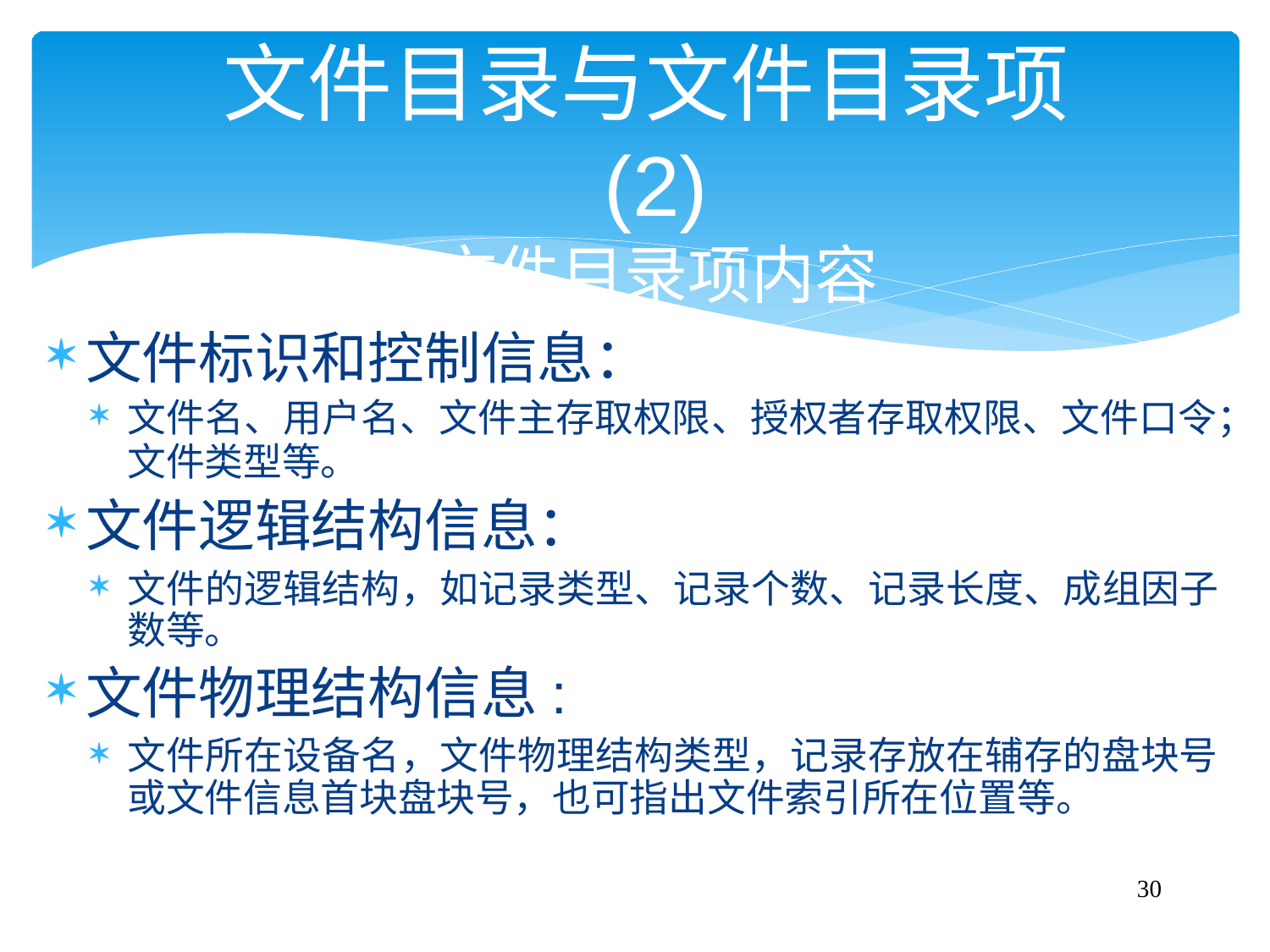

# 文件目录与文件目录项(2)
文件目录项内容
文件标识和控制信息：
文件名、用户名、文件主存取权限、授权者存取权限、文件口令；
文件类型等。
文件逻辑结构信息：
文件的逻辑结构，如记录类型、记录个数、记录长度、成组因子 数等。
文件物理结构信息:
文件所在设备名，文件物理结构类型，记录存放在辅存的盘块号 或文件信息首块盘块号，也可指出文件索引所在位置等。
30